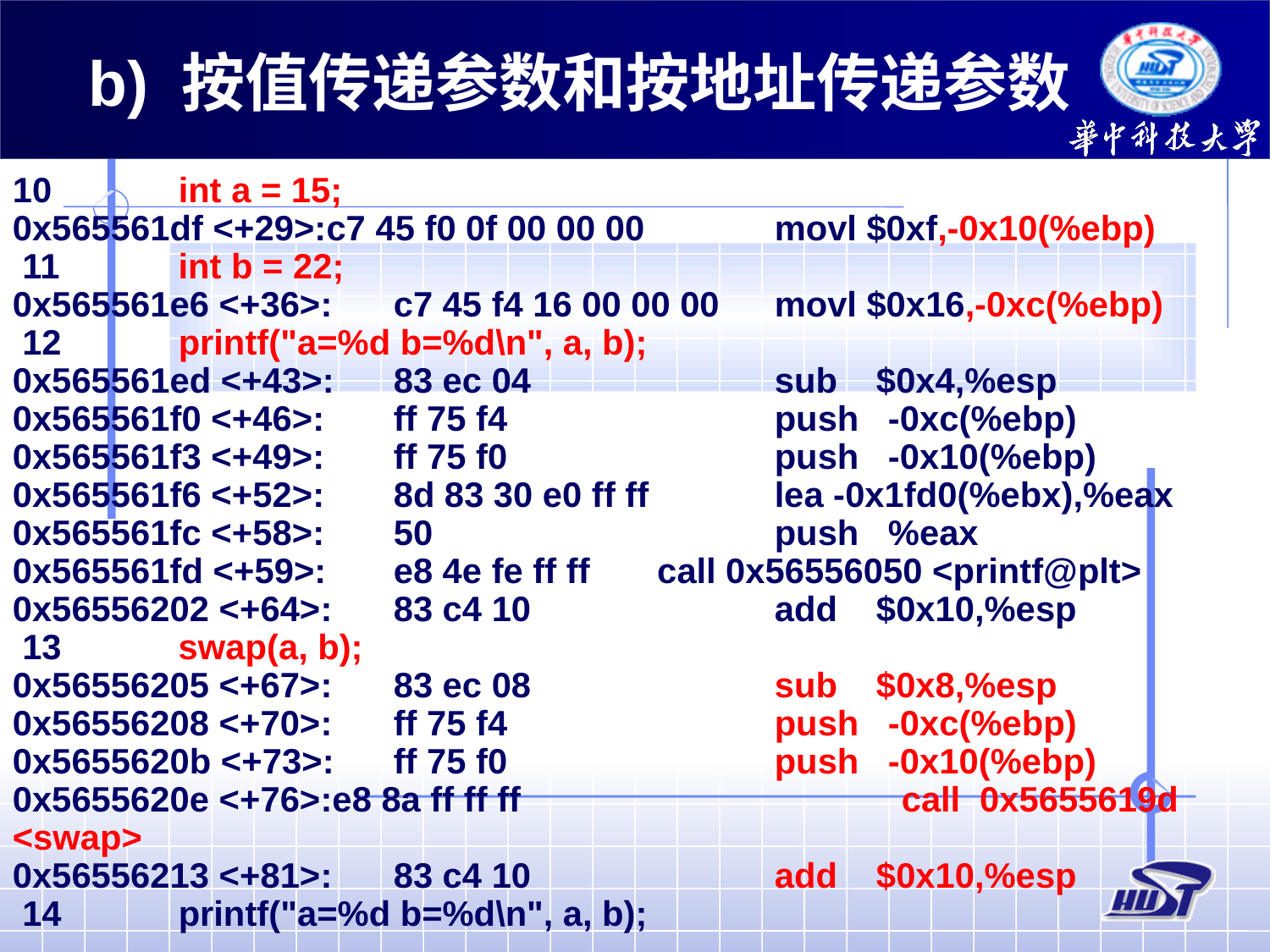

b) 按值传递参数和按地址传递参数
10	    int a = 15;
0x565561df <+29>:c7 45 f0 0f 00 00 00		movl $0xf,-0x10(%ebp)
 11	    int b = 22;
0x565561e6 <+36>:	c7 45 f4 16 00 00 00	movl $0x16,-0xc(%ebp)
 12	    printf("a=%d b=%d\n", a, b);
0x565561ed <+43>:	83 ec 04		sub    $0x4,%esp
0x565561f0 <+46>:	ff 75 f4			push   -0xc(%ebp)
0x565561f3 <+49>:	ff 75 f0			push   -0x10(%ebp)
0x565561f6 <+52>:	8d 83 30 e0 ff ff	lea -0x1fd0(%ebx),%eax
0x565561fc <+58>:	50	              	push   %eax
0x565561fd <+59>:	e8 4e fe ff ff	 call 0x56556050 <printf@plt>
0x56556202 <+64>:	83 c4 10	     	add    $0x10,%esp
 13	    swap(a, b);
0x56556205 <+67>:	83 ec 08	 	sub    $0x8,%esp
0x56556208 <+70>:	ff 75 f4	   		push   -0xc(%ebp)
0x5655620b <+73>:	ff 75 f0	    		push   -0x10(%ebp)
0x5655620e <+76>:e8 8a ff ff ff			call  0x5655619d <swap>
0x56556213 <+81>:	83 c4 10	  	add    $0x10,%esp
 14	    printf("a=%d b=%d\n", a, b);